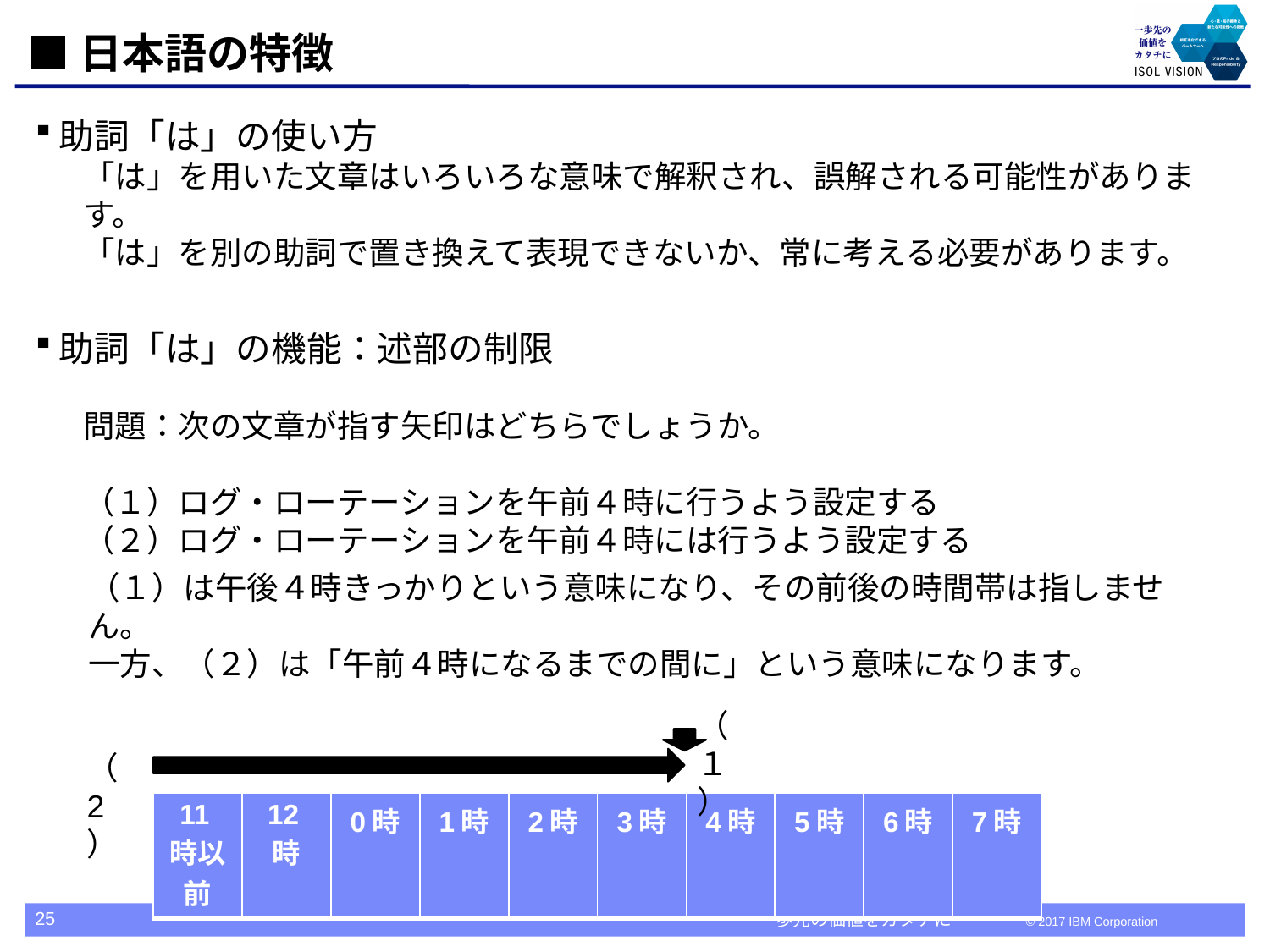

# ■日本語の特徴
助詞「は」の使い方
「は」を用いた文章はいろいろな意味で解釈され、誤解される可能性があります。
「は」を別の助詞で置き換えて表現できないか、常に考える必要があります。

助詞「は」の機能：述部の制限

問題：次の文章が指す矢印はどちらでしょうか。

（１）ログ・ローテーションを午前４時に行うよう設定する
（２）ログ・ローテーションを午前４時には行うよう設定する

（１）は午後４時きっかりという意味になり、その前後の時間帯は指しません。
一方、（２）は「午前４時になるまでの間に」という意味になります。
（１）

（2）

| 11時以前 | 12時 | 0時 | 1時 | 2時 | 3時 | 4時 | 5時 | 6時 | 7時 |
| --- | --- | --- | --- | --- | --- | --- | --- | --- | --- |
25